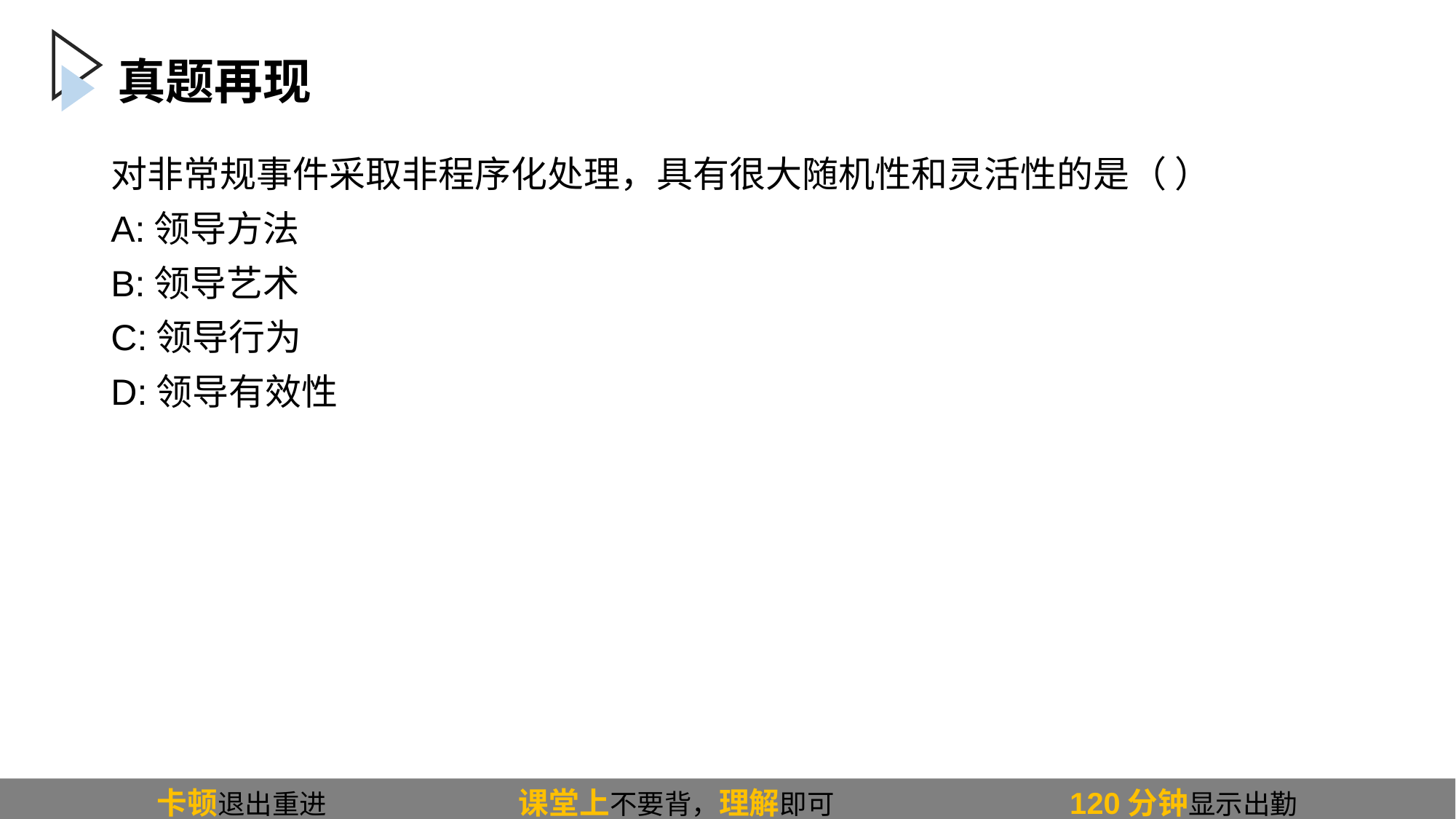

# 真题再现
对非常规事件采取非程序化处理，具有很大随机性和灵活性的是（ ）
A:领导方法
B:领导艺术
C:领导行为
D:领导有效性